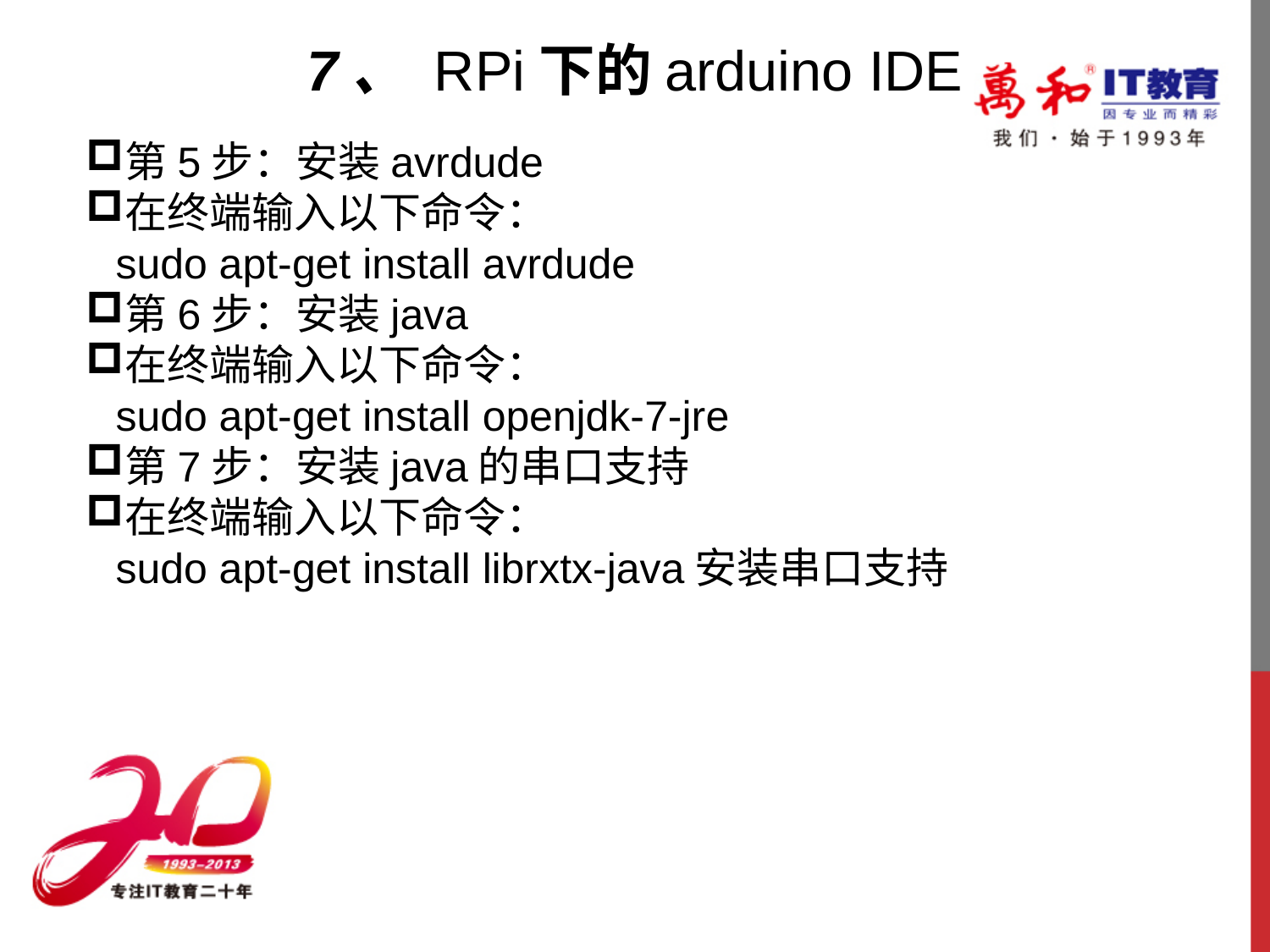

# 7、 RPi下的arduino IDE
第5步：安装avrdude
在终端输入以下命令：
sudo apt-get install avrdude
第6步：安装java
在终端输入以下命令：
sudo apt-get install openjdk-7-jre
第7步：安装java的串口支持
在终端输入以下命令：
sudo apt-get install librxtx-java安装串口支持